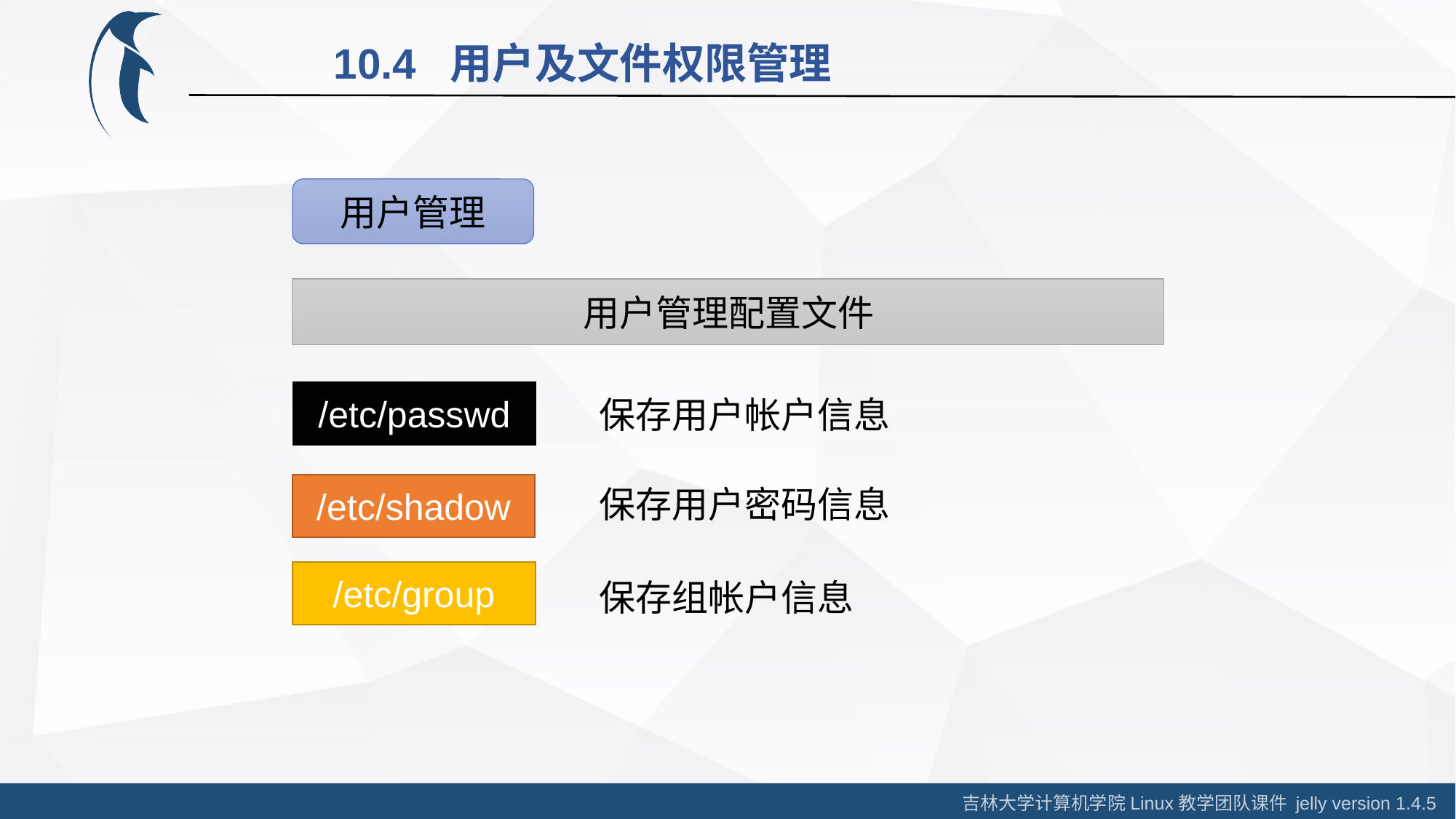

10.4  用户及文件权限管理
用户管理
用户管理配置文件
/etc/passwd
保存用户帐户信息
/etc/shadow
保存用户密码信息
/etc/group
保存组帐户信息